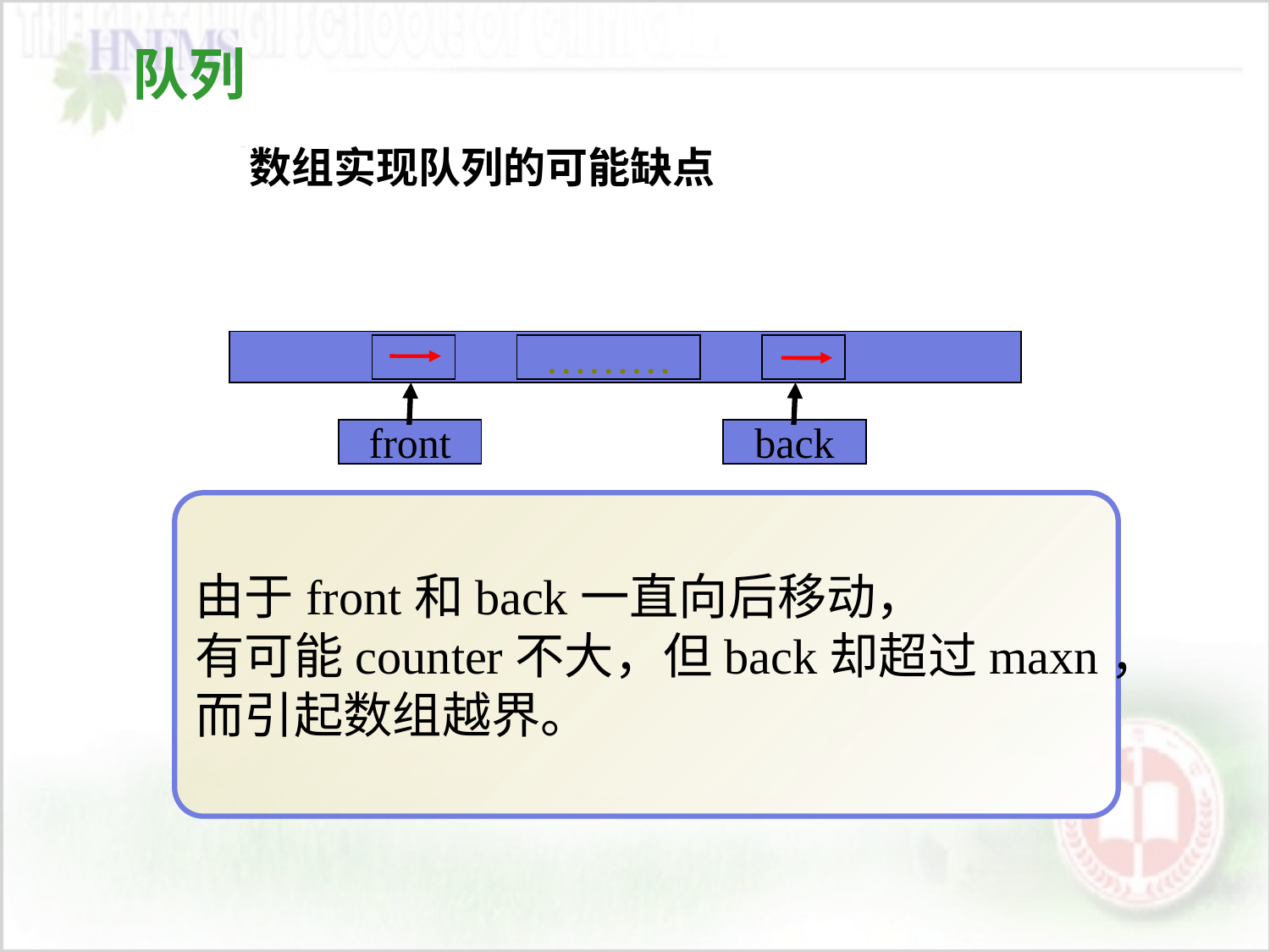

队列
数组实现队列的可能缺点

………

front
back
由于front和back一直向后移动，
有可能counter不大，但back却超过maxn，
而引起数组越界。